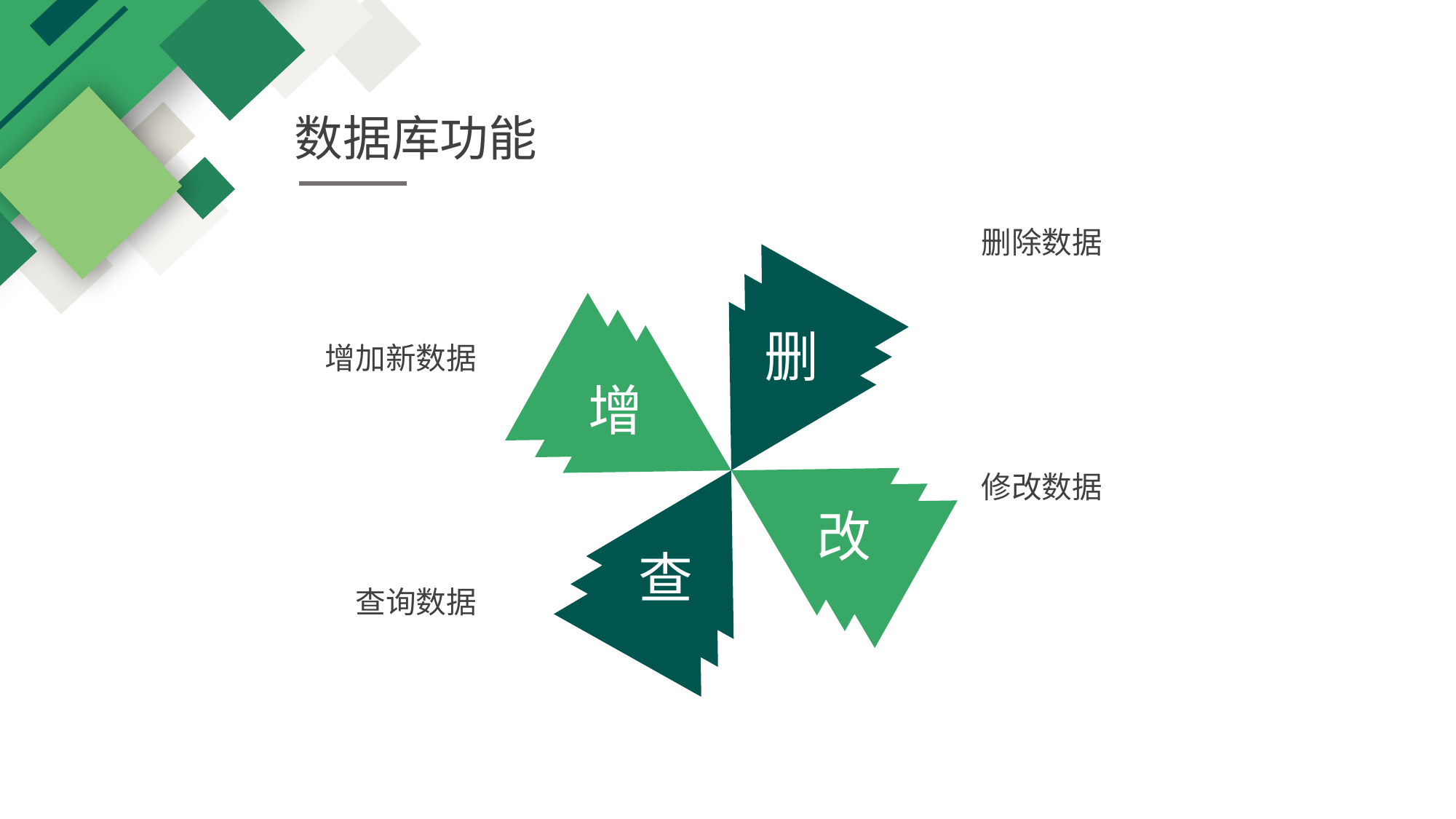

数据库功能
删除数据

删
增加新数据
增

修改数据
改
查
查询数据